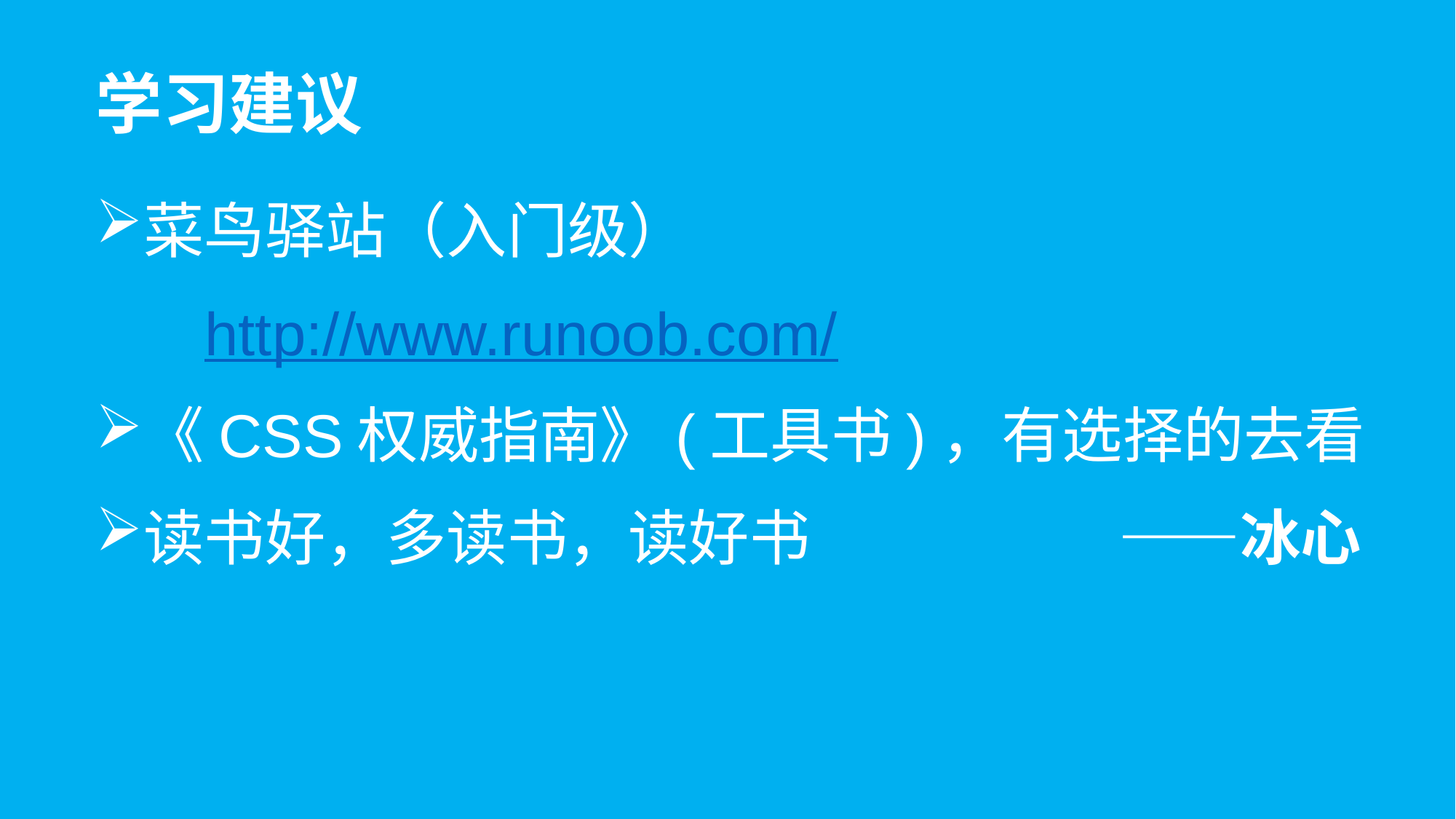

# 学习建议
菜鸟驿站（入门级）
	http://www.runoob.com/
《CSS权威指南》(工具书)，有选择的去看
读书好，多读书，读好书			——冰心